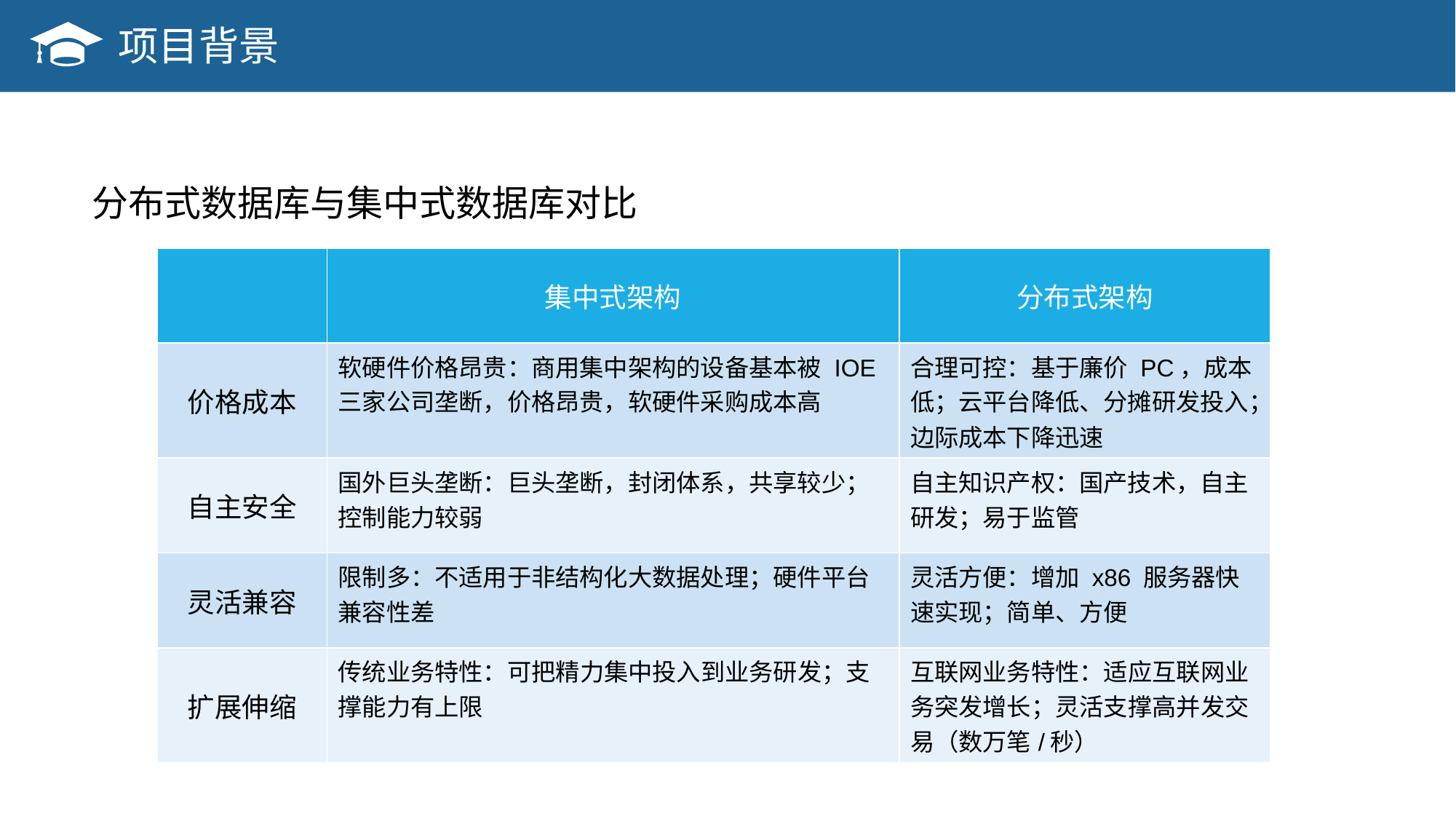

项目背景

分布式数据库与集中式数据库对比
|  | 集中式架构 | 分布式架构 |
| --- | --- | --- |
| 价格成本 | 软硬件价格昂贵：商用集中架构的设备基本被 IOE 三家公司垄断，价格昂贵，软硬件采购成本高 | 合理可控：基于廉价 PC，成本低；云平台降低、分摊研发投入；边际成本下降迅速 |
| 自主安全 | 国外巨头垄断：巨头垄断，封闭体系，共享较少；控制能力较弱 | 自主知识产权：国产技术，自主研发；易于监管 |
| 灵活兼容 | 限制多：不适用于非结构化大数据处理；硬件平台兼容性差 | 灵活方便：增加 x86 服务器快速实现；简单、方便 |
| 扩展伸缩 | 传统业务特性：可把精力集中投入到业务研发；支撑能力有上限 | 互联网业务特性：适应互联网业务突发增长；灵活支撑高并发交易（数万笔/秒） |